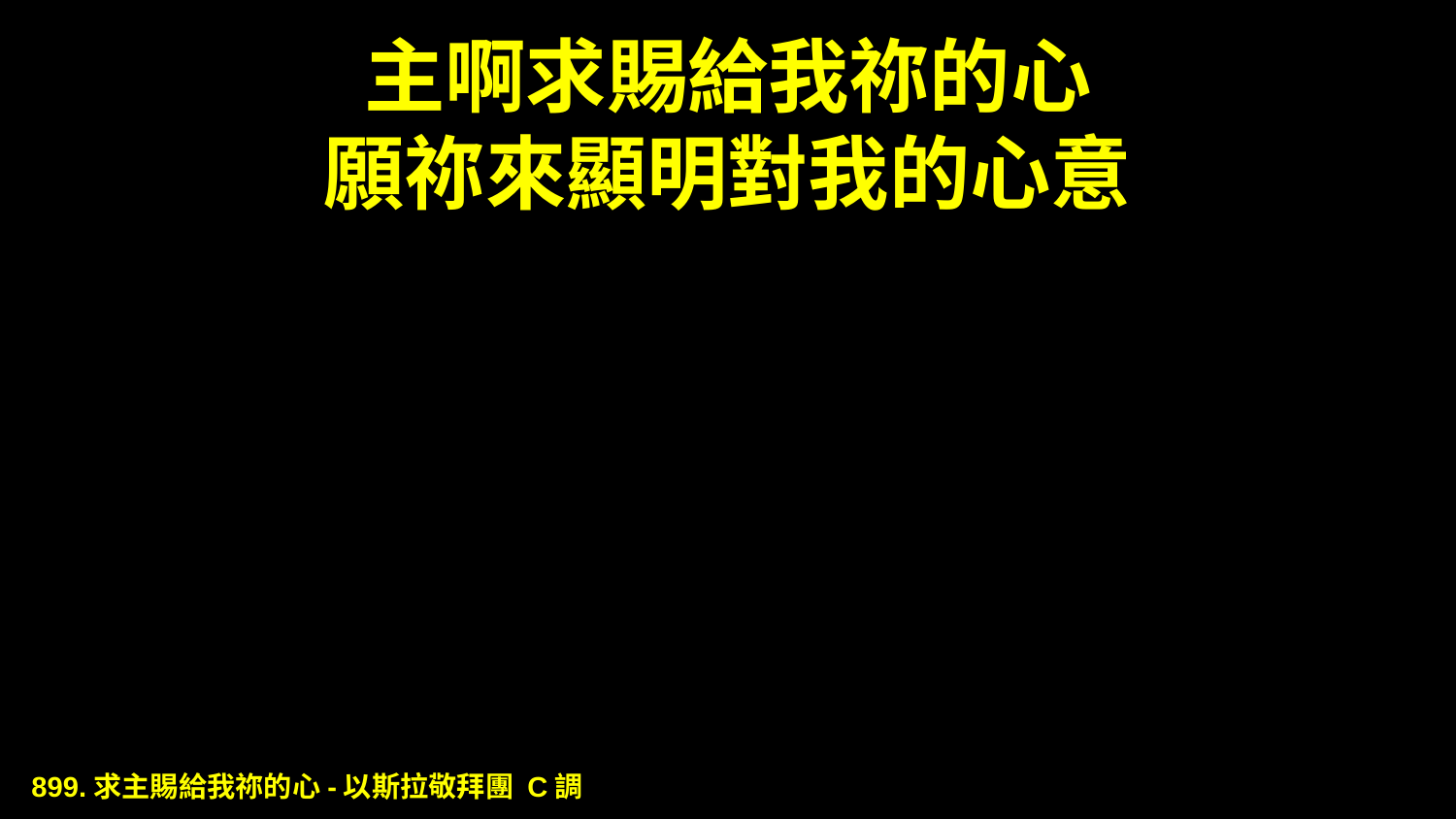

# 主啊求賜給我祢的心 願祢來顯明對我的心意
899.求主賜給我祢的心-以斯拉敬拜團 C調